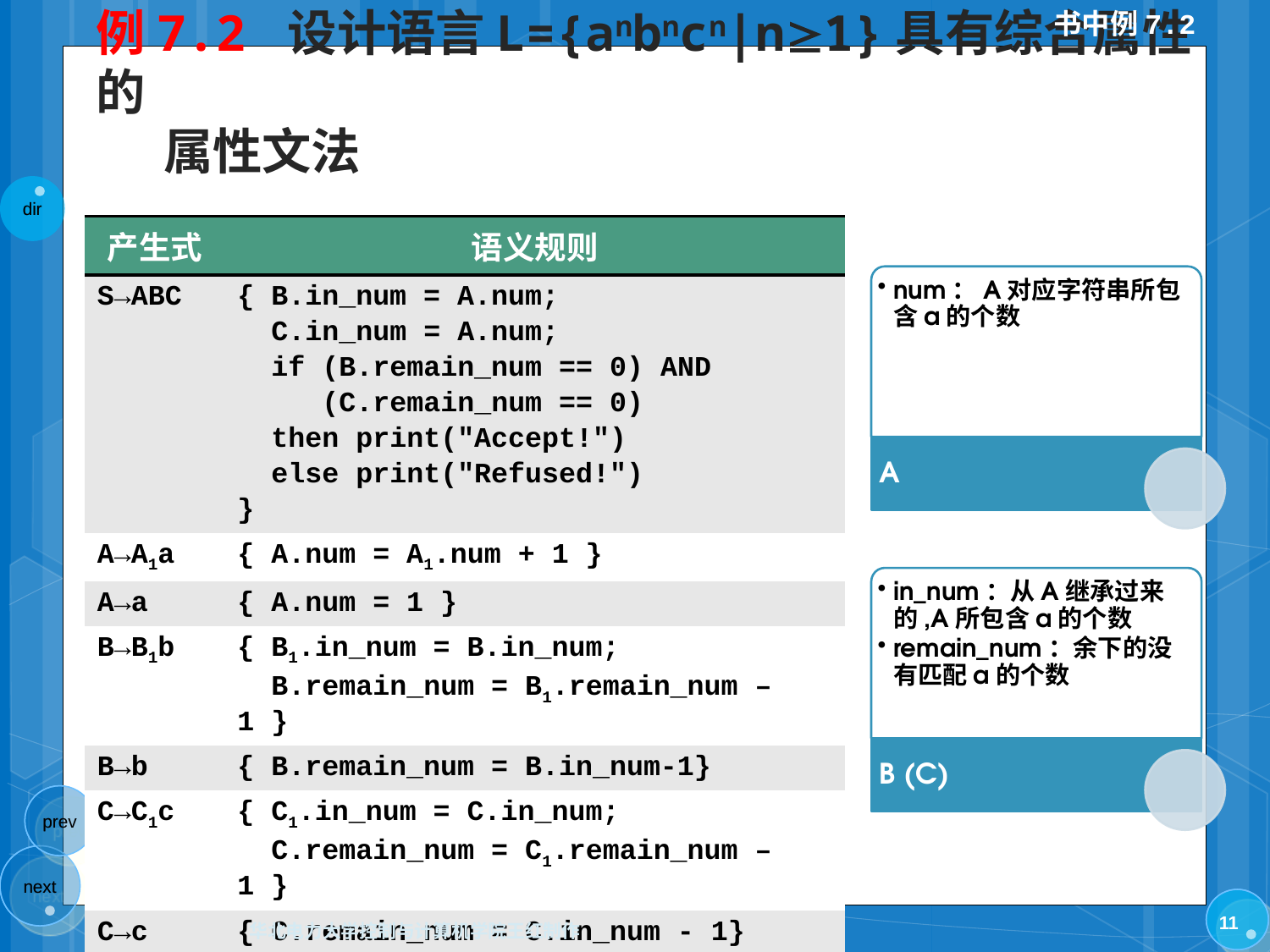

书中例7.2
# 例7.2 设计语言L={anbncn|n≥1}具有综合属性的 属性文法
| 产生式 | 语义规则 |
| --- | --- |
| S→ABC | { B.in\_num = A.num; C.in\_num = A.num; if (B.remain\_num == 0) AND (C.remain\_num == 0) then print("Accept!") else print("Refused!") } |
| A→A1a | { A.num = A1.num + 1 } |
| A→a | { A.num = 1 } |
| B→B1b | { B1.in\_num = B.in\_num; B.remain\_num = B1.remain\_num – 1 } |
| B→b | { B.remain\_num = B.in\_num-1} |
| C→C1c | { C1.in\_num = C.in\_num; C.remain\_num = C1.remain\_num – 1 } |
| C→c | { C.remain\_num = C.in\_num - 1} |
num：A对应字符串所包含a的个数
A
in_num：从A继承过来的,A所包含a的个数
remain_num：余下的没有匹配a的个数
B (C)
11
华北电力大学控制与计算机学院王红制作